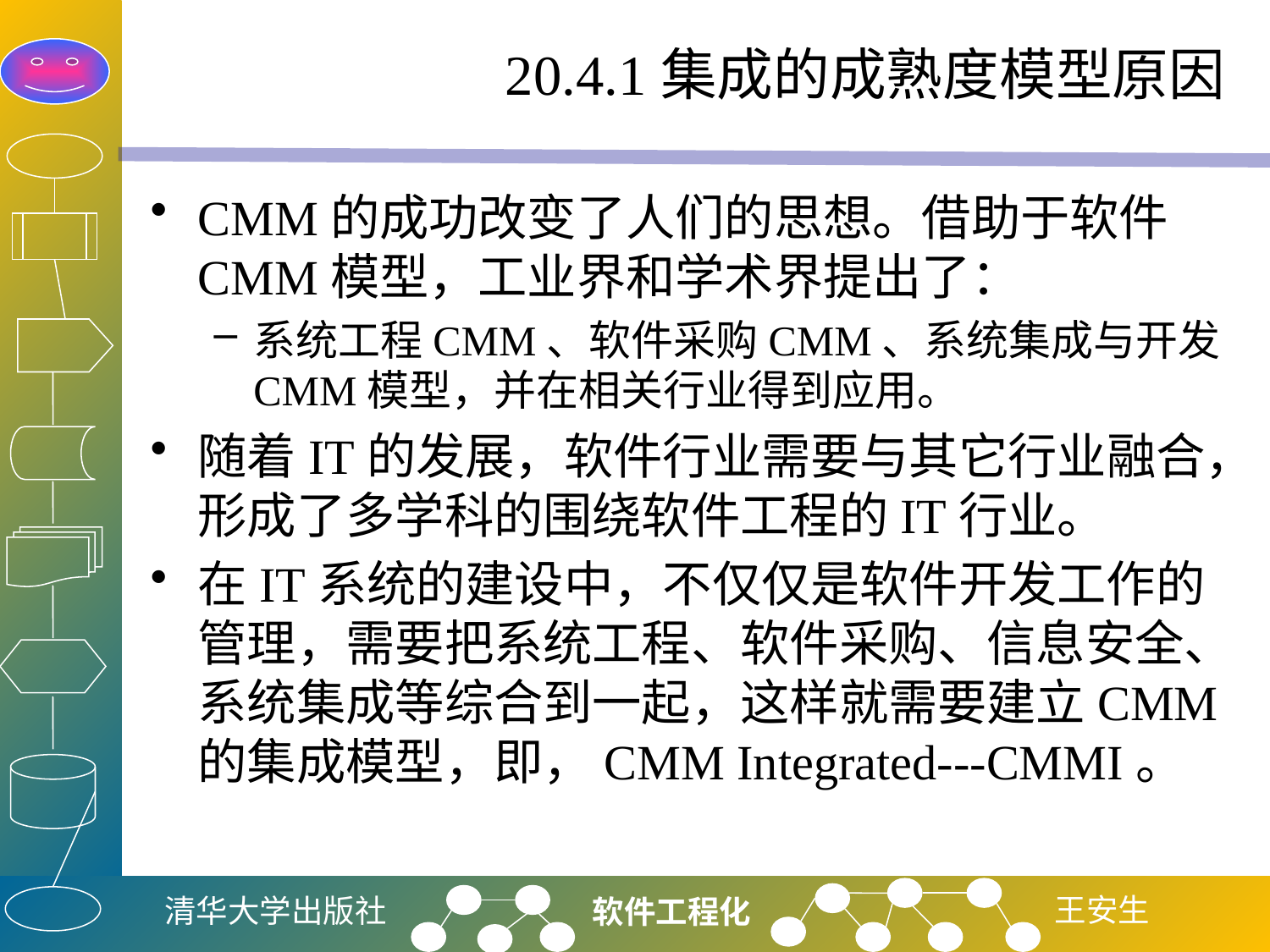

# 20.4.1集成的成熟度模型原因
CMM的成功改变了人们的思想。借助于软件CMM模型，工业界和学术界提出了：
系统工程CMM、软件采购CMM、系统集成与开发CMM模型，并在相关行业得到应用。
随着IT的发展，软件行业需要与其它行业融合，形成了多学科的围绕软件工程的IT行业。
在IT系统的建设中，不仅仅是软件开发工作的管理，需要把系统工程、软件采购、信息安全、系统集成等综合到一起，这样就需要建立CMM的集成模型，即，CMM Integrated---CMMI。